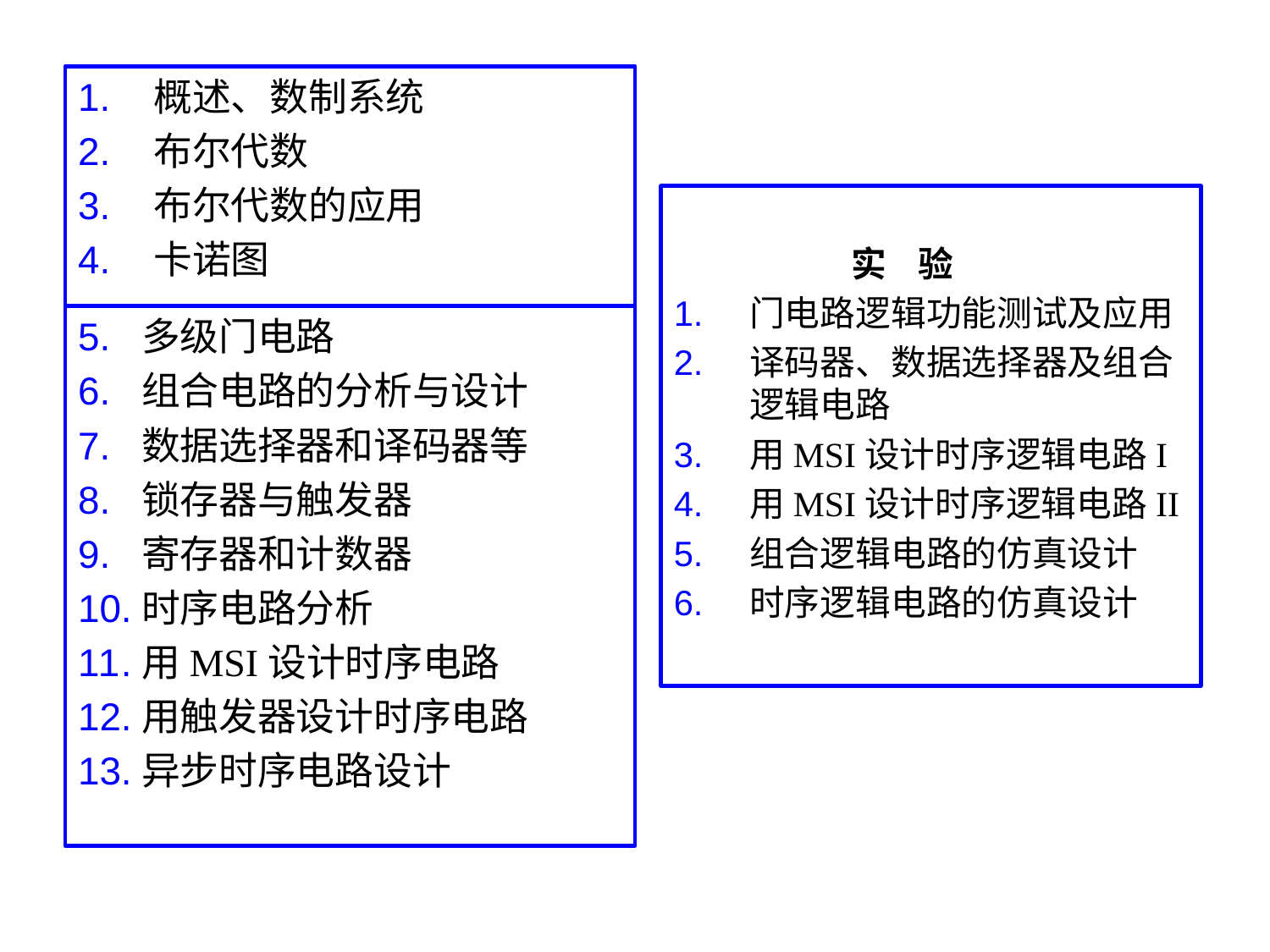

概述、数制系统
布尔代数
布尔代数的应用
卡诺图

                     实    验
门电路逻辑功能测试及应用
译码器、数据选择器及组合逻辑电路
用MSI设计时序逻辑电路I
用MSI设计时序逻辑电路II
组合逻辑电路的仿真设计
时序逻辑电路的仿真设计

多级门电路
组合电路的分析与设计
数据选择器和译码器等
锁存器与触发器
寄存器和计数器
时序电路分析
用MSI设计时序电路
用触发器设计时序电路
异步时序电路设计